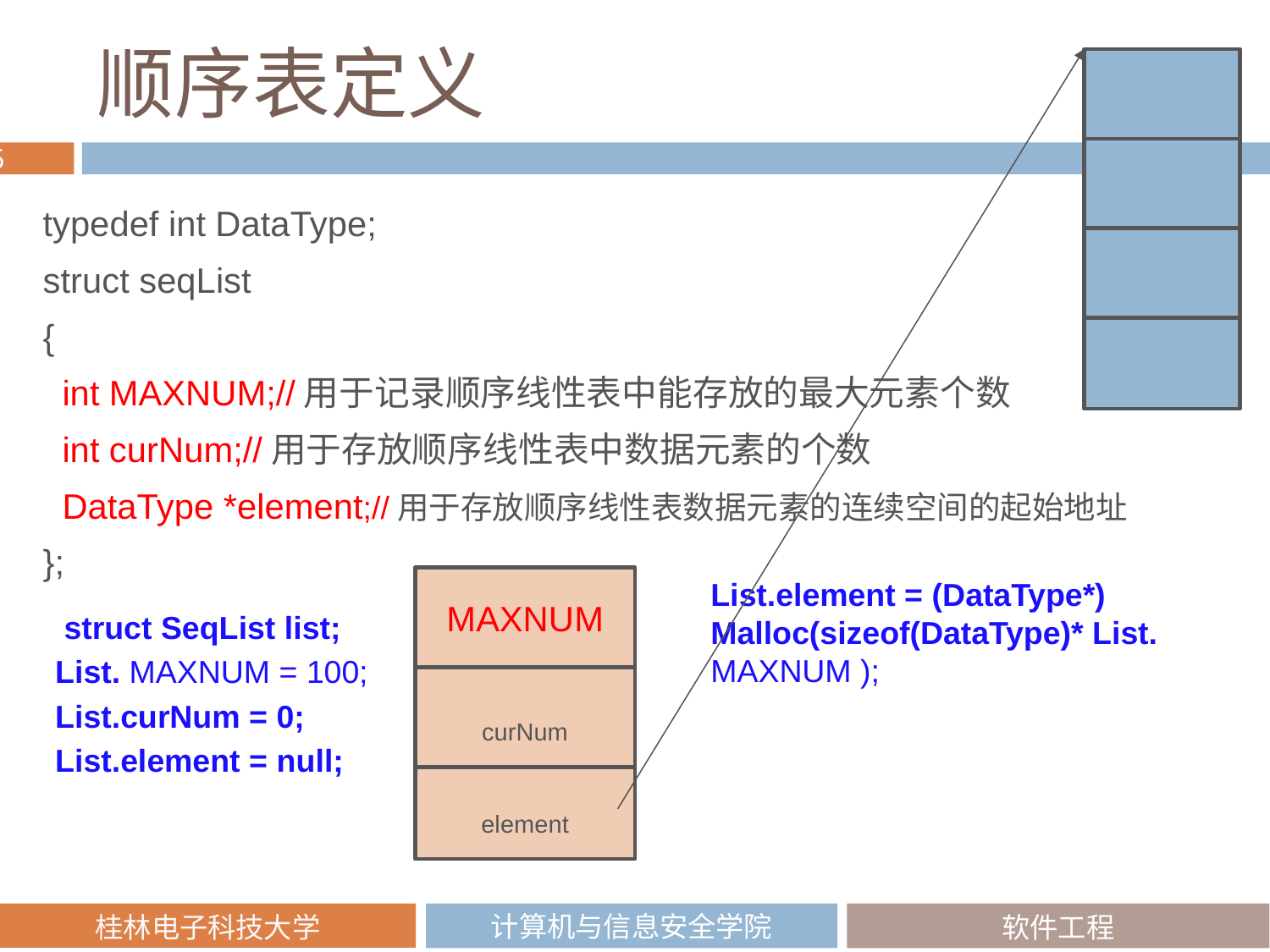

# 顺序表定义

typedef int DataType;
struct seqList
{
  int MAXNUM;//用于记录顺序线性表中能存放的最大元素个数
  int curNum;//用于存放顺序线性表中数据元素的个数
  DataType *element;//用于存放顺序线性表数据元素的连续空间的起始地址
};
MAXNUM
List.element = (DataType*)
Malloc(sizeof(DataType)* List. MAXNUM );
 struct SeqList list;
List. MAXNUM = 100;
List.curNum = 0;
List.element = null;
curNum
element